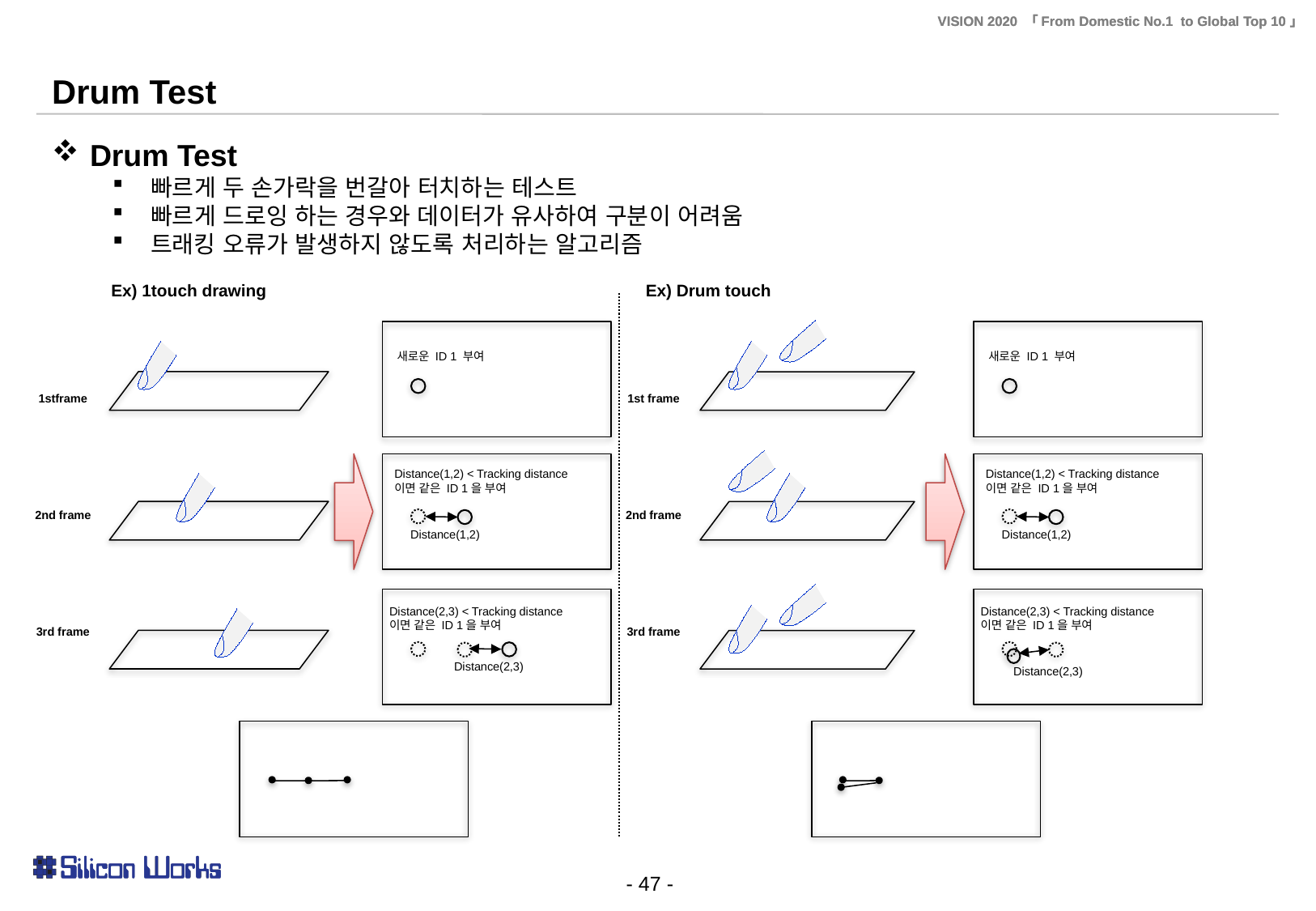

Drum Test
Drum Test
빠르게 두 손가락을 번갈아 터치하는 테스트
빠르게 드로잉 하는 경우와 데이터가 유사하여 구분이 어려움
트래킹 오류가 발생하지 않도록 처리하는 알고리즘

Ex) 1touch drawing
Ex) Drum touch

새로운 ID 1 부여
새로운 ID 1 부여

1stframe
1st frame

Distance(1,2) < Tracking distance 이면 같은 ID 1을 부여
Distance(1,2) < Tracking distance 이면 같은 ID 1을 부여

2nd frame
2nd frame

Distance(1,2)
Distance(1,2)

Distance(2,3) < Tracking distance 이면 같은 ID 1을 부여
Distance(2,3) < Tracking distance 이면 같은 ID 1을 부여

3rd frame
3rd frame

Distance(2,3)
Distance(2,3)